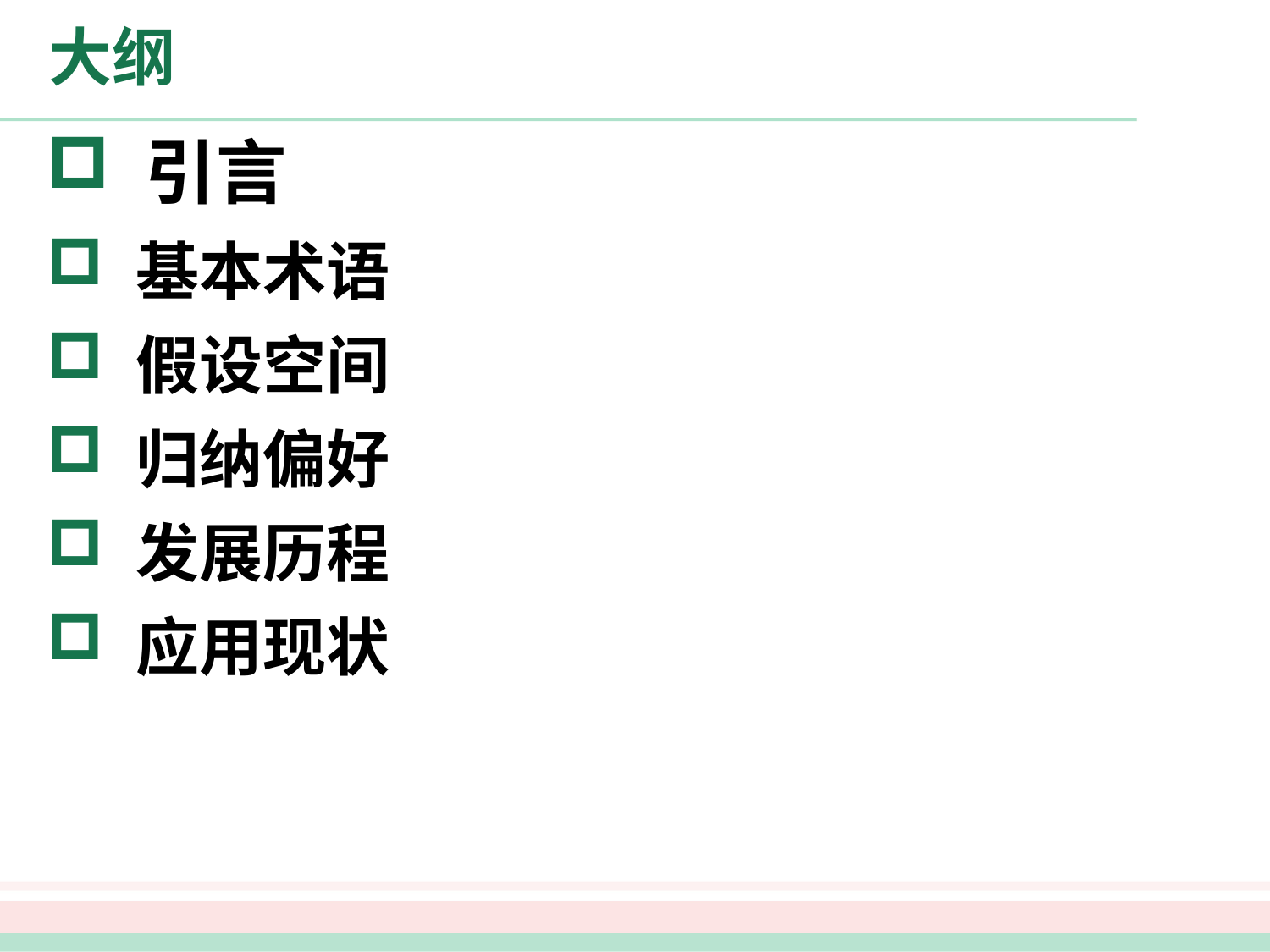

# 大纲
 引言
 基本术语
 假设空间
 归纳偏好
 发展历程
 应用现状